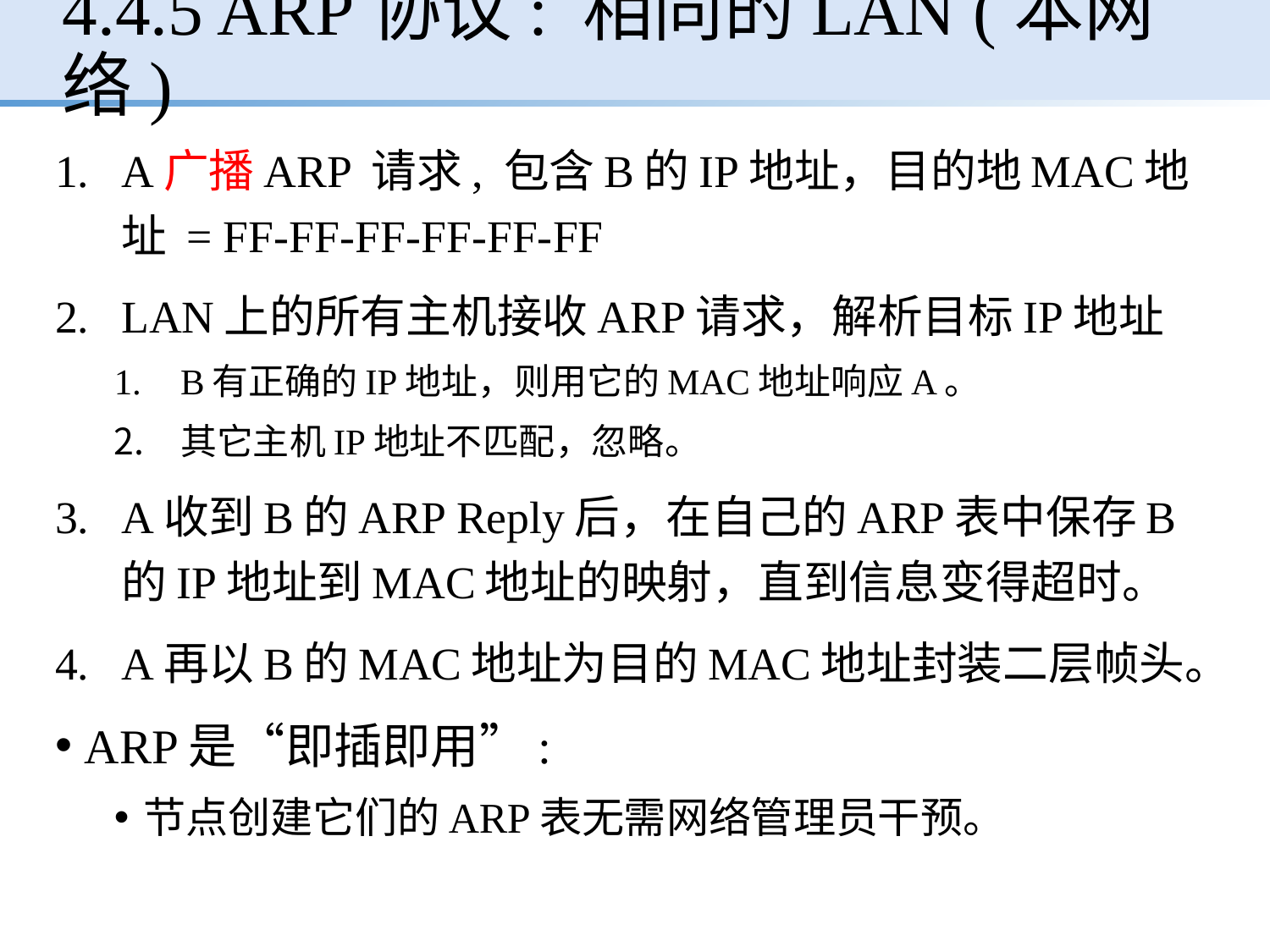

# 4.4.5 ARP协议: 相同的LAN (本网络)
A广播ARP 请求, 包含B的IP地址，目的地MAC地址 = FF-FF-FF-FF-FF-FF
LAN上的所有主机接收ARP请求，解析目标IP地址
B有正确的IP地址，则用它的MAC地址响应A。
其它主机IP地址不匹配，忽略。
A收到B的ARP Reply后，在自己的ARP表中保存B的IP地址到MAC地址的映射，直到信息变得超时。
A再以B的MAC地址为目的MAC地址封装二层帧头。
ARP是“即插即用”:
节点创建它们的ARP表无需网络管理员干预。